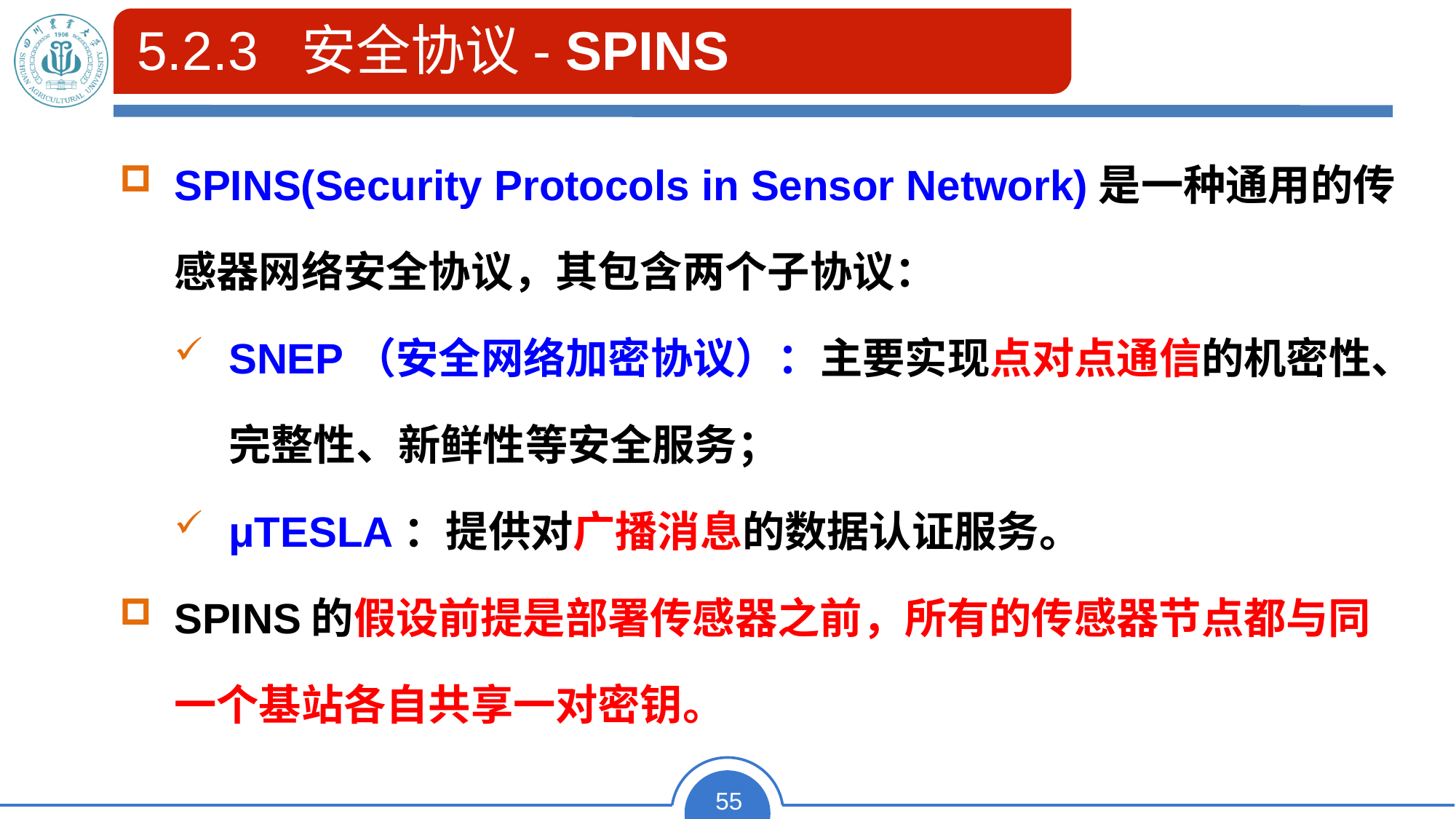

# 5.2.3  安全协议- SPINS
SPINS(Security Protocols in Sensor Network)是一种通用的传感器网络安全协议，其包含两个子协议：
SNEP（安全网络加密协议）：主要实现点对点通信的机密性、完整性、新鲜性等安全服务；
μTESLA：提供对广播消息的数据认证服务。
SPINS的假设前提是部署传感器之前，所有的传感器节点都与同一个基站各自共享一对密钥。